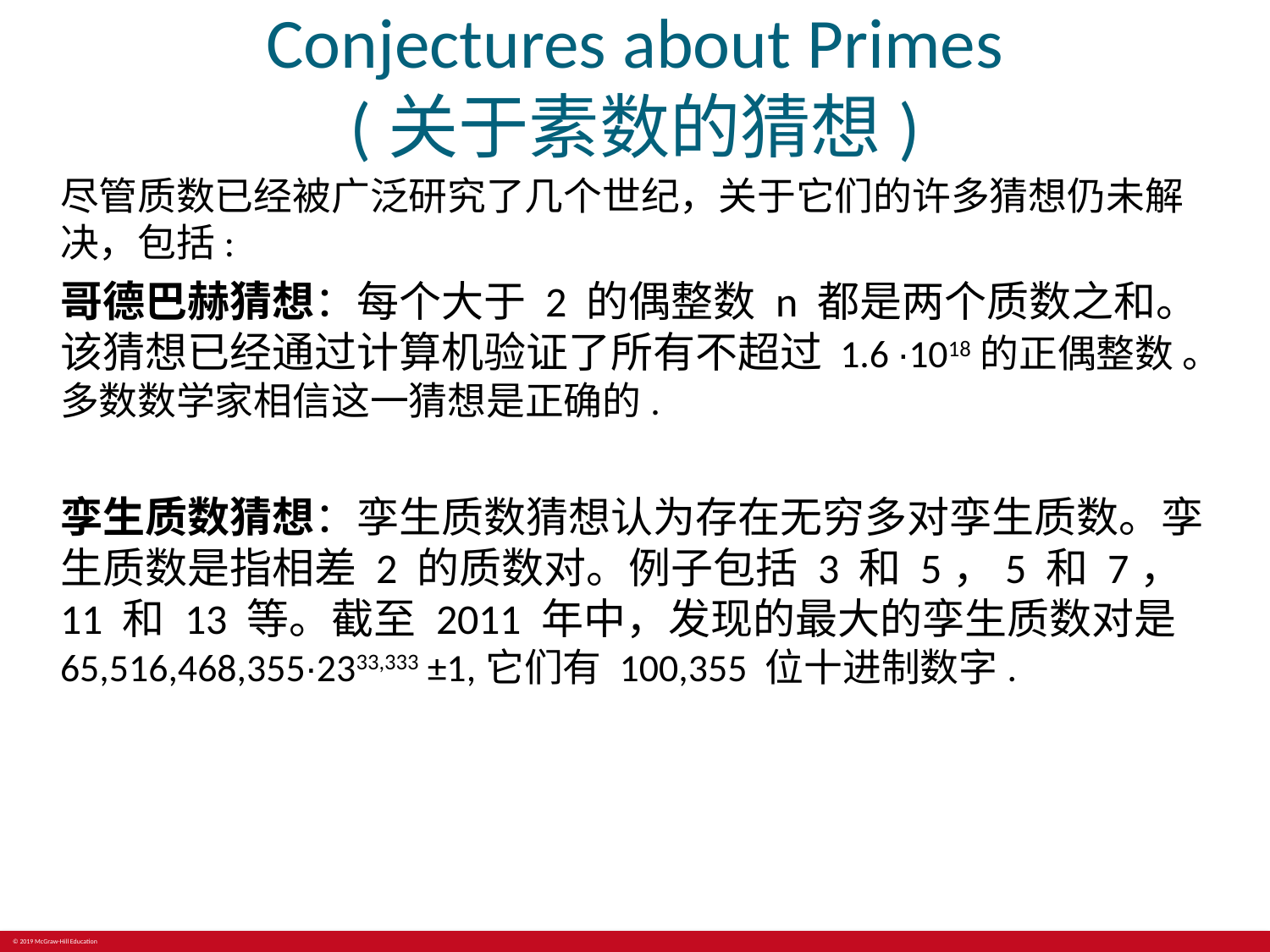

# Conjectures about Primes (关于素数的猜想)
尽管质数已经被广泛研究了几个世纪，关于它们的许多猜想仍未解决，包括:
哥德巴赫猜想：每个大于 2 的偶整数 n 都是两个质数之和。该猜想已经通过计算机验证了所有不超过 1.6 ∙1018的正偶整数 。多数数学家相信这一猜想是正确的.

孪生质数猜想：孪生质数猜想认为存在无穷多对孪生质数。孪生质数是指相差 2 的质数对。例子包括 3 和 5，5 和 7，11 和 13 等。截至 2011 年中，发现的最大的孪生质数对是 65,516,468,355∙2333,333 ±1,它们有 100,355 位十进制数字.